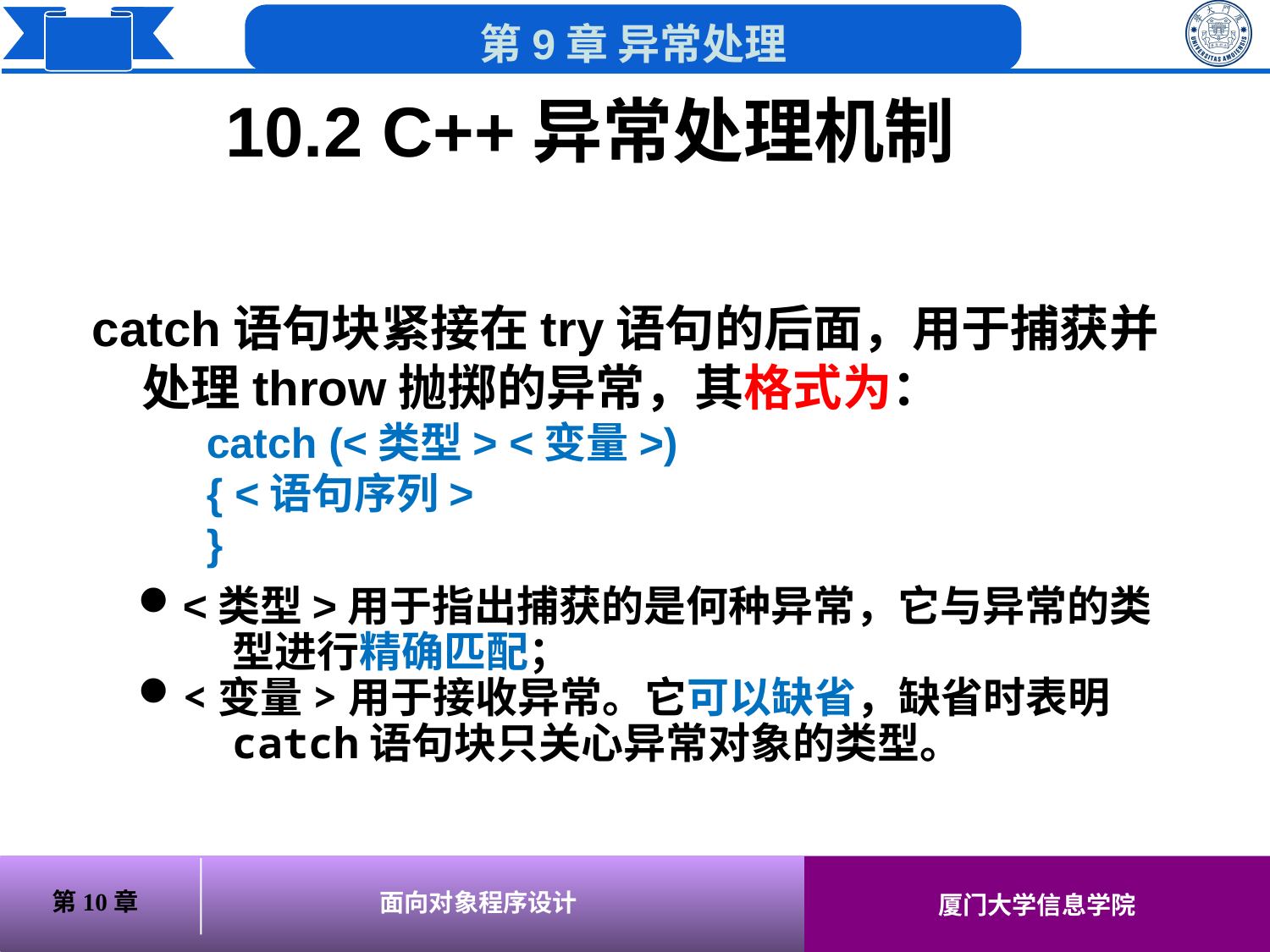

10.2 C++异常处理机制
catch语句块紧接在try语句的后面，用于捕获并处理throw抛掷的异常，其格式为：
  catch (<类型> <变量>)
  { <语句序列>
  }

<类型>用于指出捕获的是何种异常，它与异常的类型进行精确匹配；
<变量>用于接收异常。它可以缺省，缺省时表明catch语句块只关心异常对象的类型。
10